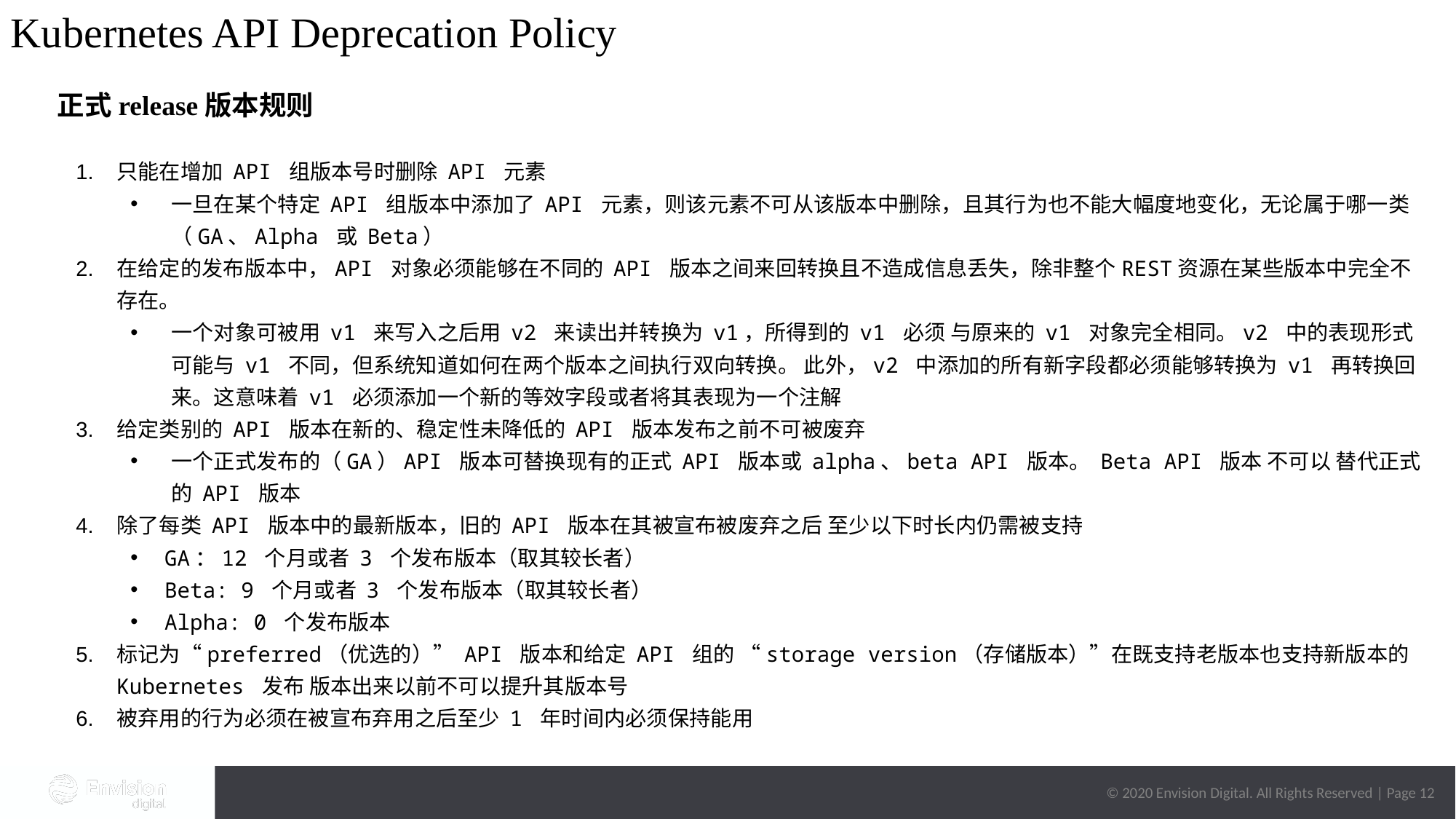

Kubernetes API Deprecation Policy
正式release版本规则
只能在增加 API 组版本号时删除 API 元素
一旦在某个特定 API 组版本中添加了 API 元素，则该元素不可从该版本中删除，且其行为也不能大幅度地变化，无论属于哪一类（GA、Alpha 或 Beta）
在给定的发布版本中，API 对象必须能够在不同的 API 版本之间来回转换且不造成信息丢失，除非整个REST资源在某些版本中完全不存在。
一个对象可被用 v1 来写入之后用 v2 来读出并转换为 v1，所得到的 v1 必须 与原来的 v1 对象完全相同。v2 中的表现形式可能与 v1 不同，但系统知道如何在两个版本之间执行双向转换。 此外，v2 中添加的所有新字段都必须能够转换为 v1 再转换回来。这意味着 v1 必须添加一个新的等效字段或者将其表现为一个注解
给定类别的 API 版本在新的、稳定性未降低的 API 版本发布之前不可被废弃
一个正式发布的（GA）API 版本可替换现有的正式 API 版本或 alpha、beta API 版本。 Beta API 版本 不可以 替代正式的 API 版本
除了每类 API 版本中的最新版本，旧的 API 版本在其被宣布被废弃之后 至少以下时长内仍需被支持
GA：12 个月或者 3 个发布版本（取其较长者）
Beta: 9 个月或者 3 个发布版本（取其较长者）
Alpha: 0 个发布版本
标记为“preferred（优选的）” API 版本和给定 API 组的 “storage version（存储版本）”在既支持老版本也支持新版本的 Kubernetes 发布 版本出来以前不可以提升其版本号
被弃用的行为必须在被宣布弃用之后至少 1 年时间内必须保持能用